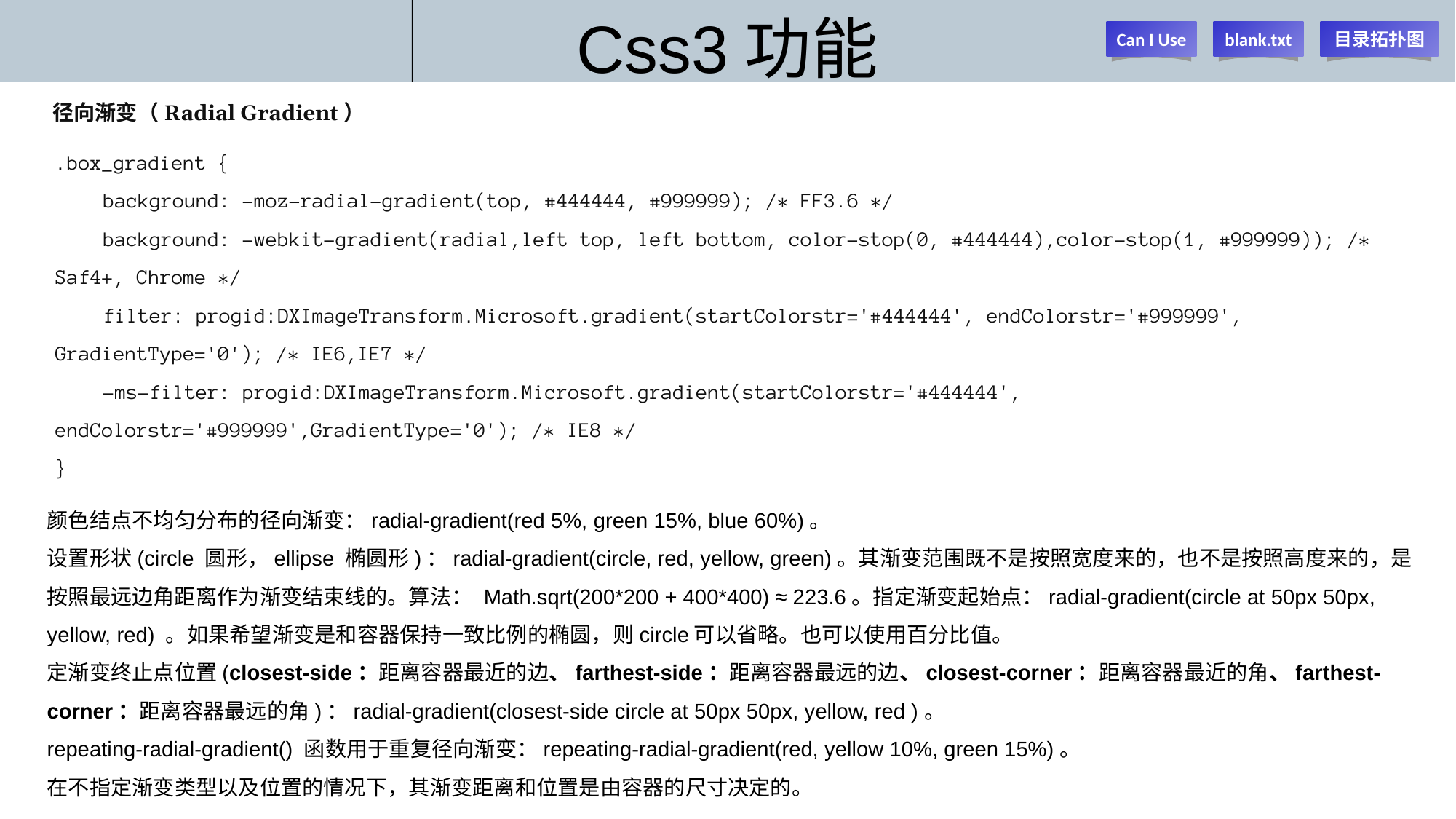

# Css3功能
Can I Use

blank.txt

目录拓扑图

径向渐变（Radial Gradient）
.box_gradient {
　　background: -moz-radial-gradient(top, #444444, #999999); /* FF3.6 */
　　background: -webkit-gradient(radial,left top, left bottom, color-stop(0, #444444),color-stop(1, #999999)); /* Saf4+, Chrome */
　　filter: progid:DXImageTransform.Microsoft.gradient(startColorstr='#444444', endColorstr='#999999', GradientType='0'); /* IE6,IE7 */
　　-ms-filter: progid:DXImageTransform.Microsoft.gradient(startColorstr='#444444', endColorstr='#999999',GradientType='0'); /* IE8 */
}
颜色结点不均匀分布的径向渐变：radial-gradient(red 5%, green 15%, blue 60%)。
设置形状(circle 圆形，ellipse 椭圆形)：radial-gradient(circle, red, yellow, green)。其渐变范围既不是按照宽度来的，也不是按照高度来的，是按照最远边角距离作为渐变结束线的。算法： Math.sqrt(200*200 + 400*400) ≈ 223.6。指定渐变起始点：radial-gradient(circle at 50px 50px, yellow, red) 。如果希望渐变是和容器保持一致比例的椭圆，则circle可以省略。也可以使用百分比值。
定渐变终止点位置(closest-side：距离容器最近的边、farthest-side：距离容器最远的边、closest-corner：距离容器最近的角、farthest-corner：距离容器最远的角)：radial-gradient(closest-side circle at 50px 50px, yellow, red )。
repeating-radial-gradient() 函数用于重复径向渐变：repeating-radial-gradient(red, yellow 10%, green 15%)。
在不指定渐变类型以及位置的情况下，其渐变距离和位置是由容器的尺寸决定的。